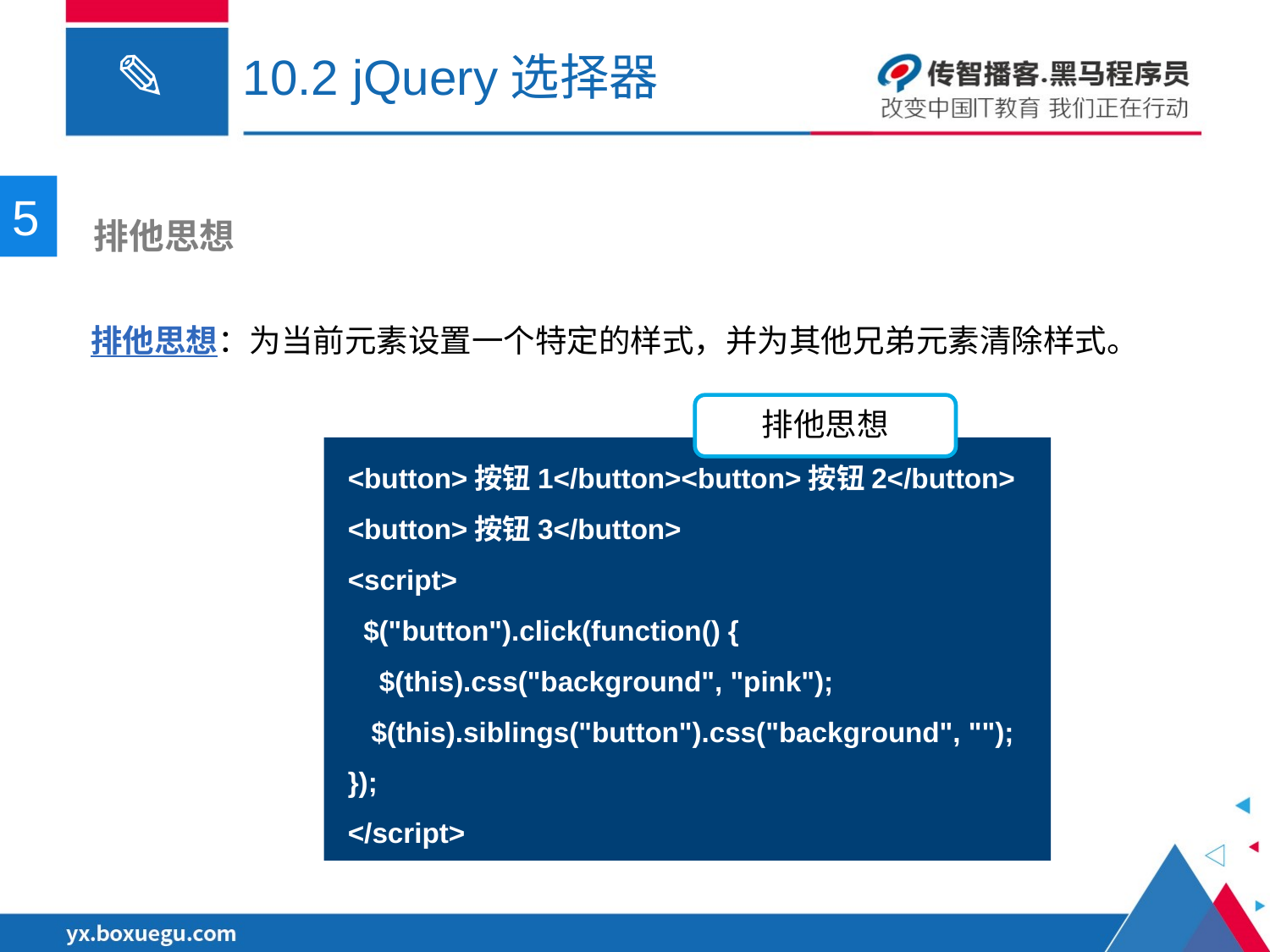

# 10.2 jQuery选择器

5
  排他思想
排他思想：为当前元素设置一个特定的样式，并为其他兄弟元素清除样式。
排他思想

<button>按钮1</button><button>按钮2</button>
<button>按钮3</button>
<script>
  $("button").click(function() {
    $(this).css("background", "pink");
   $(this).siblings("button").css("background", "");
});
</script>